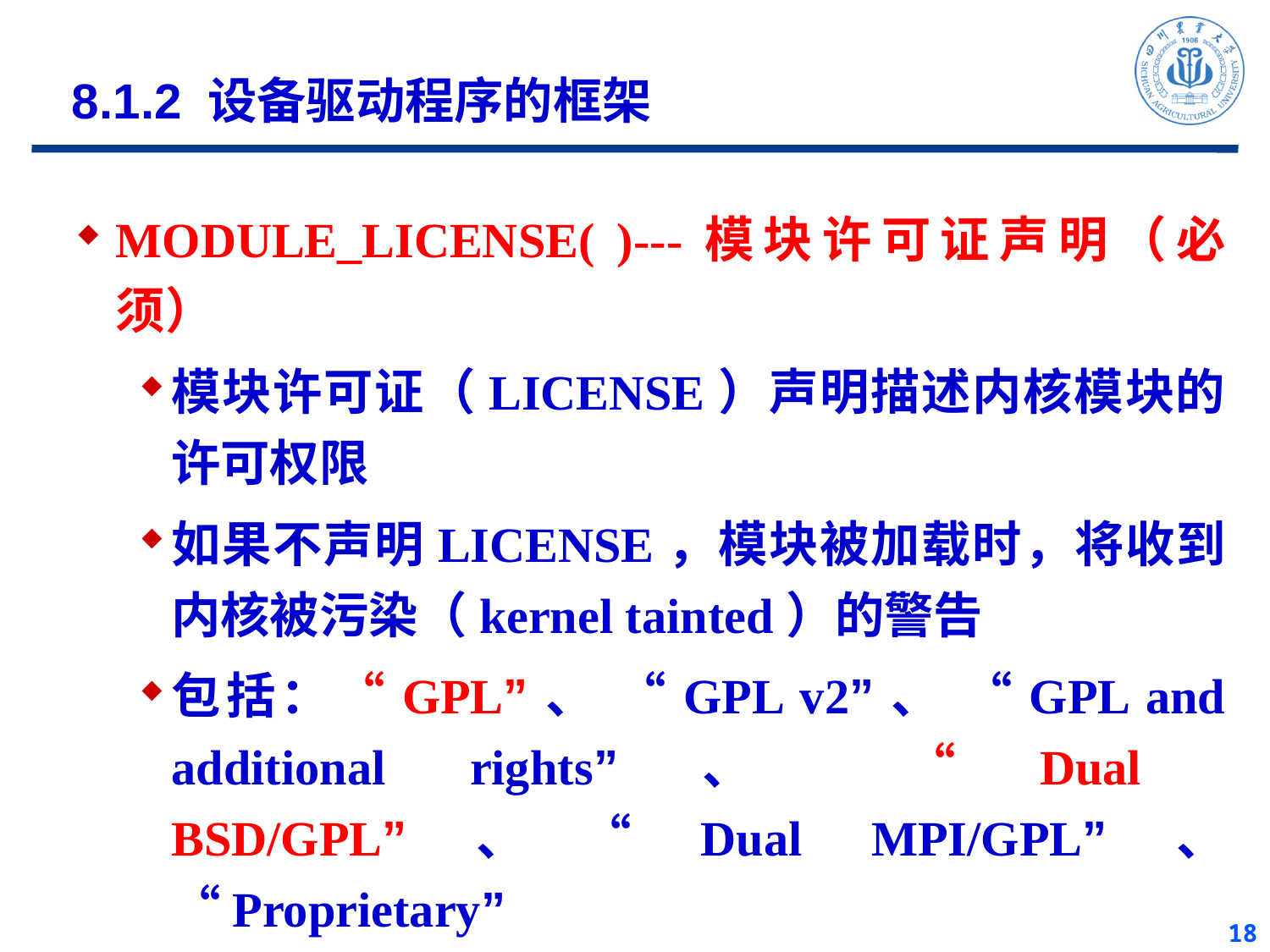

8.1.2 设备驱动程序的框架
MODULE_LICENSE( )---模块许可证声明（必须）
模块许可证（LICENSE）声明描述内核模块的许可权限
如果不声明LICENSE，模块被加载时，将收到内核被污染（kernel tainted）的警告
包括：“GPL”、 “GPL v2”、 “GPL and additional rights”、 “Dual  BSD/GPL”、“Dual MPI/GPL”、 “Proprietary”